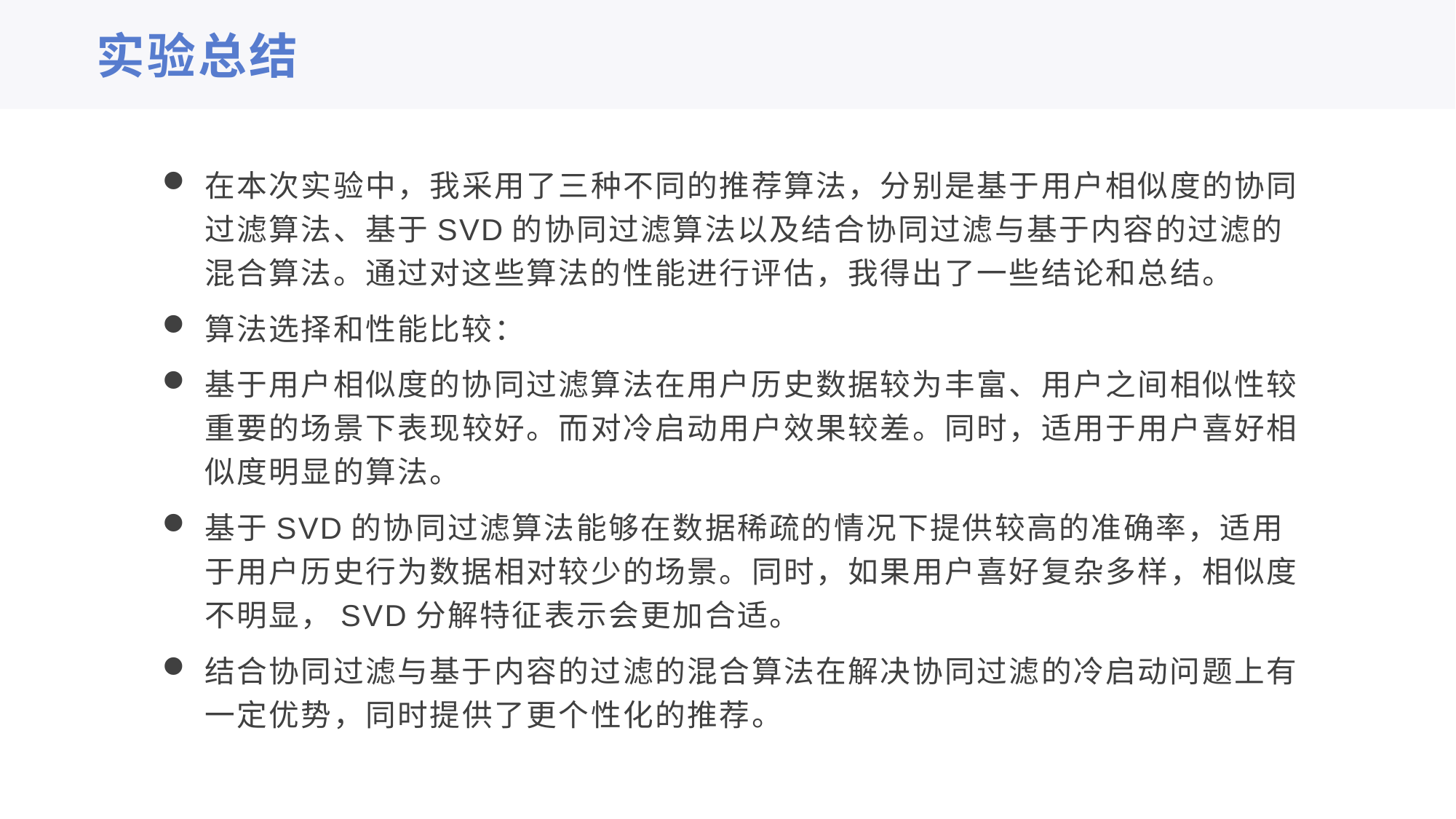

实验总结
在本次实验中，我采用了三种不同的推荐算法，分别是基于用户相似度的协同过滤算法、基于SVD的协同过滤算法以及结合协同过滤与基于内容的过滤的混合算法。通过对这些算法的性能进行评估，我得出了一些结论和总结。
算法选择和性能比较：
基于用户相似度的协同过滤算法在用户历史数据较为丰富、用户之间相似性较重要的场景下表现较好。而对冷启动用户效果较差。同时，适用于用户喜好相似度明显的算法。
基于SVD的协同过滤算法能够在数据稀疏的情况下提供较高的准确率，适用于用户历史行为数据相对较少的场景。同时，如果用户喜好复杂多样，相似度不明显，SVD分解特征表示会更加合适。
结合协同过滤与基于内容的过滤的混合算法在解决协同过滤的冷启动问题上有一定优势，同时提供了更个性化的推荐。